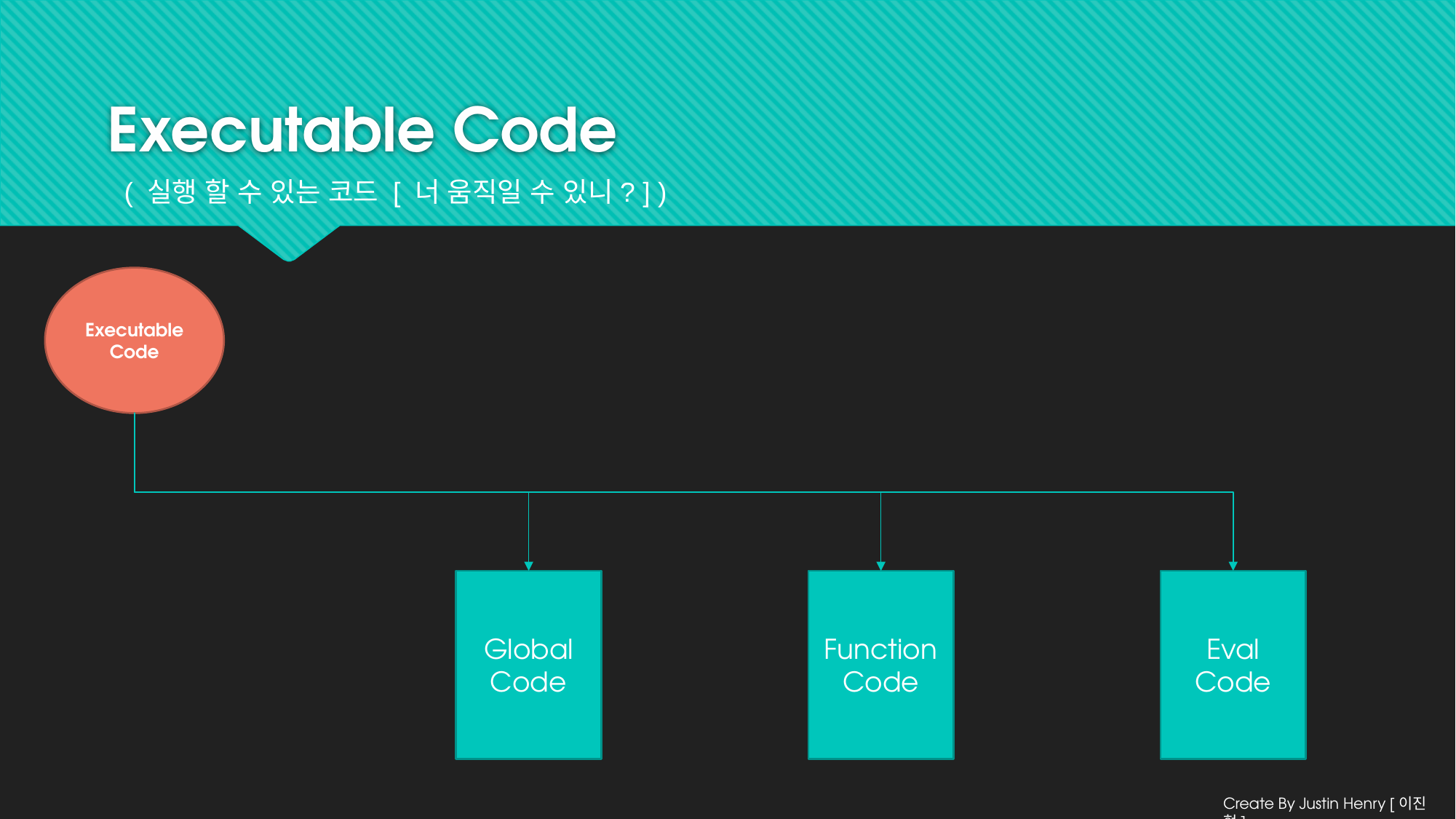

# Executable Code
( 실행 할 수 있는 코드 [ 너 움직일 수 있니? ] )
Executable Code
Eval
Code
Global
Code
Function
Code
Create By Justin Henry [이진혁]